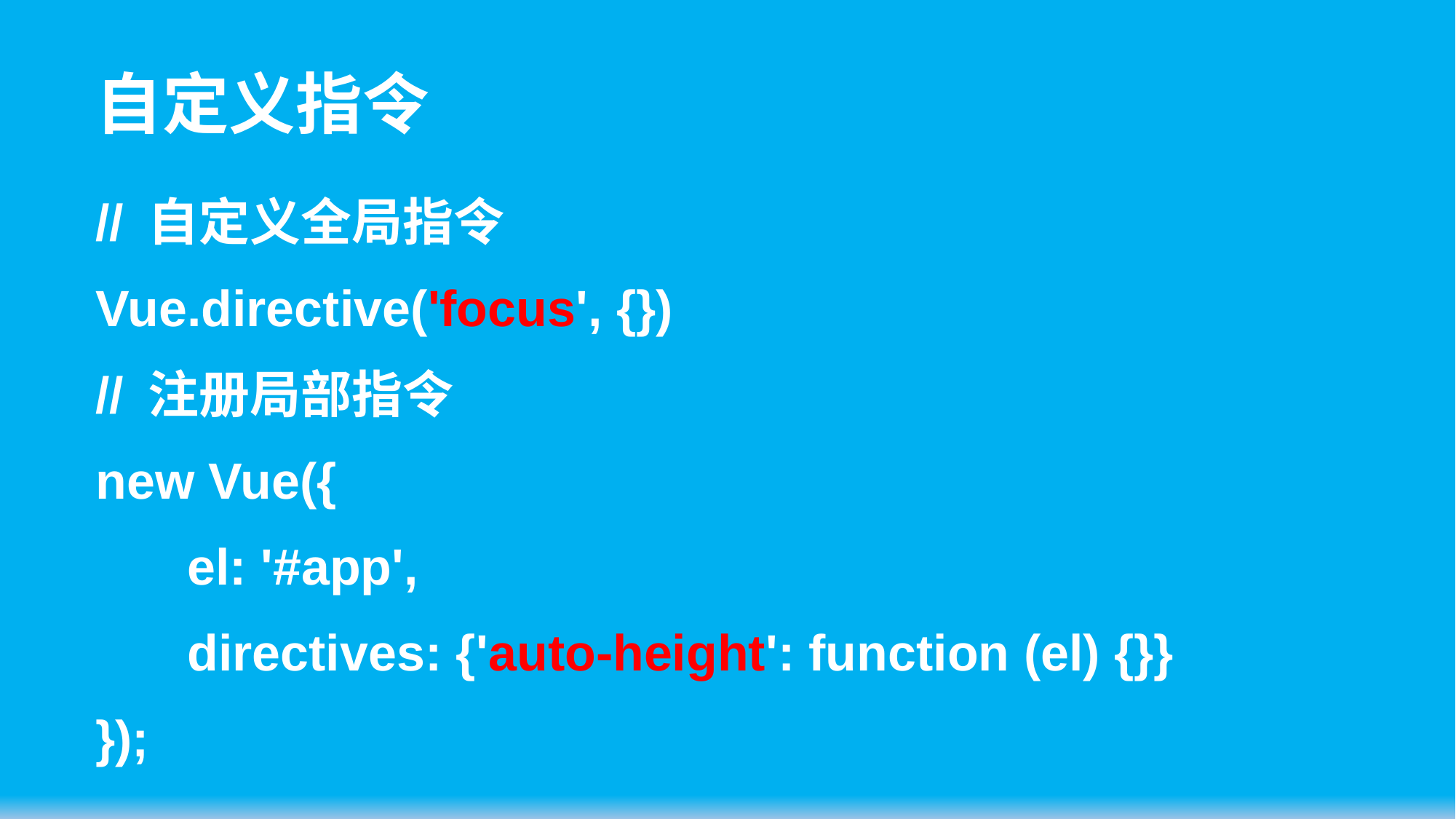

# 自定义指令
// 自定义全局指令
Vue.directive('focus', {})
// 注册局部指令
new Vue({
	el: '#app',
	directives: {'auto-height': function (el) {}}
});